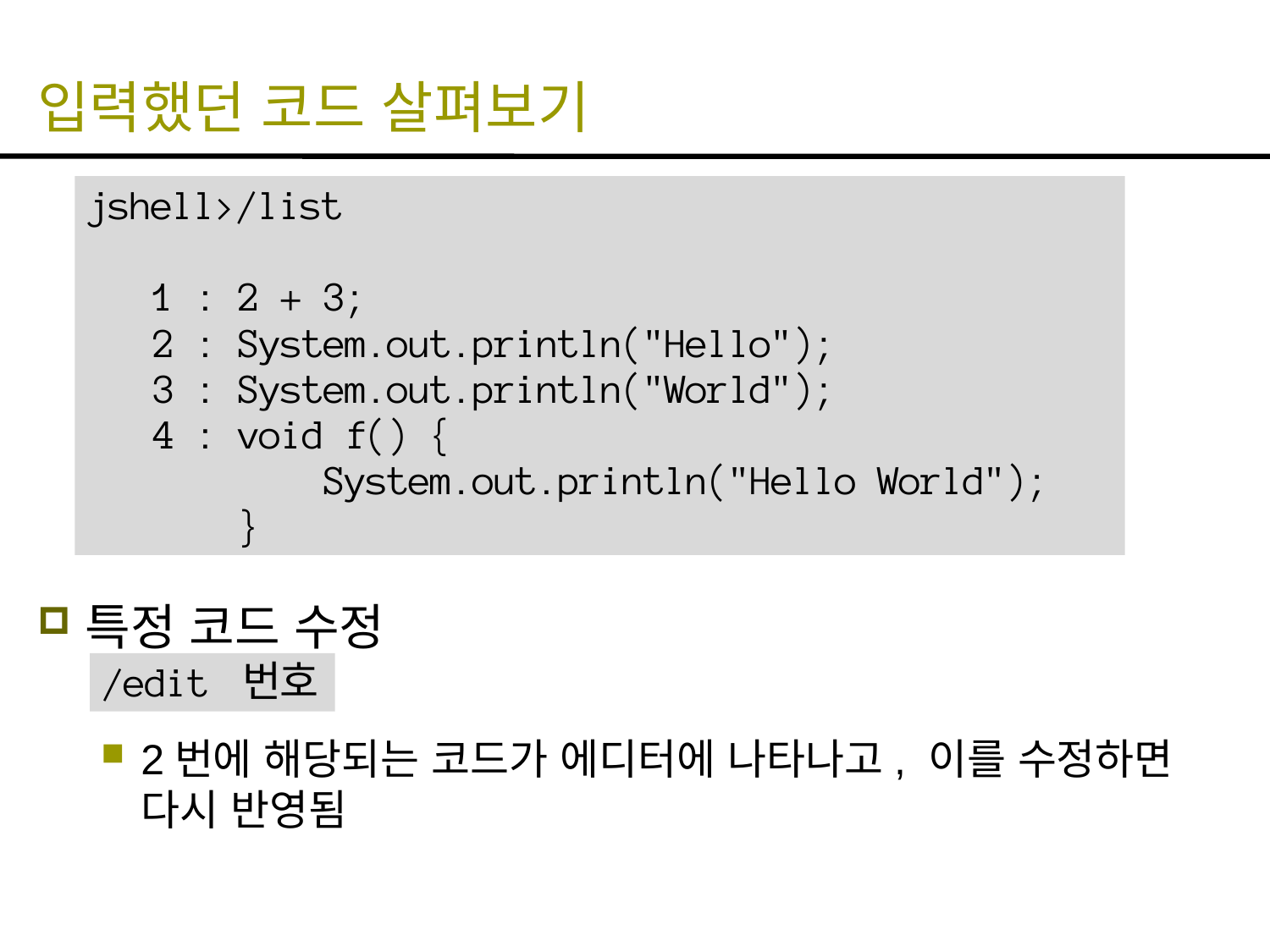

# 입력했던 코드 살펴보기
jshell>/list

   1 : 2 + 3;
   2 : System.out.println("Hello");
   3 : System.out.println("World");
   4 : void f() {
           System.out.println("Hello World");
       }
특정 코드 수정

2번에 해당되는 코드가 에디터에 나타나고, 이를 수정하면 다시 반영됨

/edit 번호